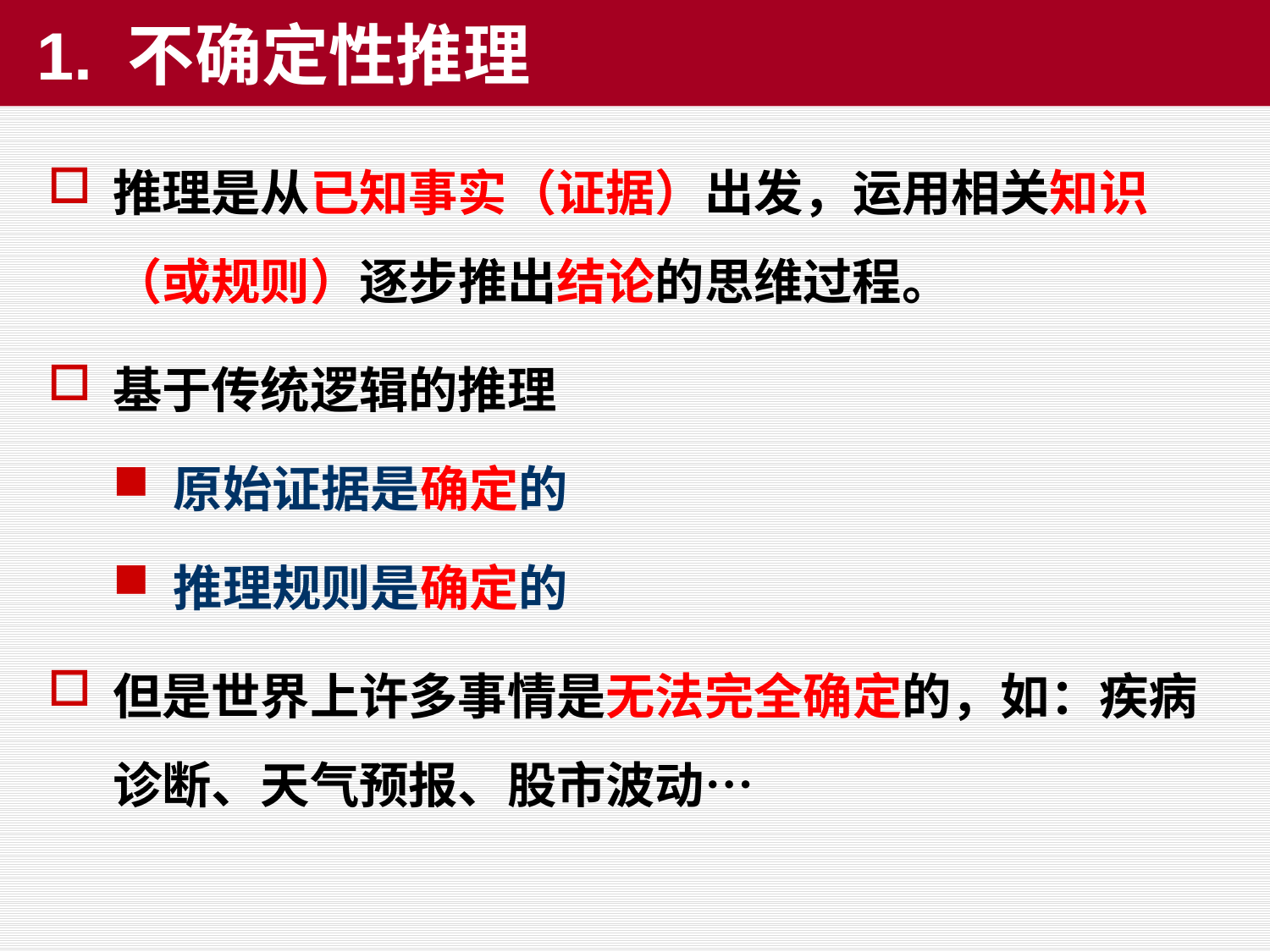

# 1. 不确定性推理
推理是从已知事实（证据）出发，运用相关知识（或规则）逐步推出结论的思维过程。
基于传统逻辑的推理
原始证据是确定的
推理规则是确定的
但是世界上许多事情是无法完全确定的，如：疾病诊断、天气预报、股市波动…